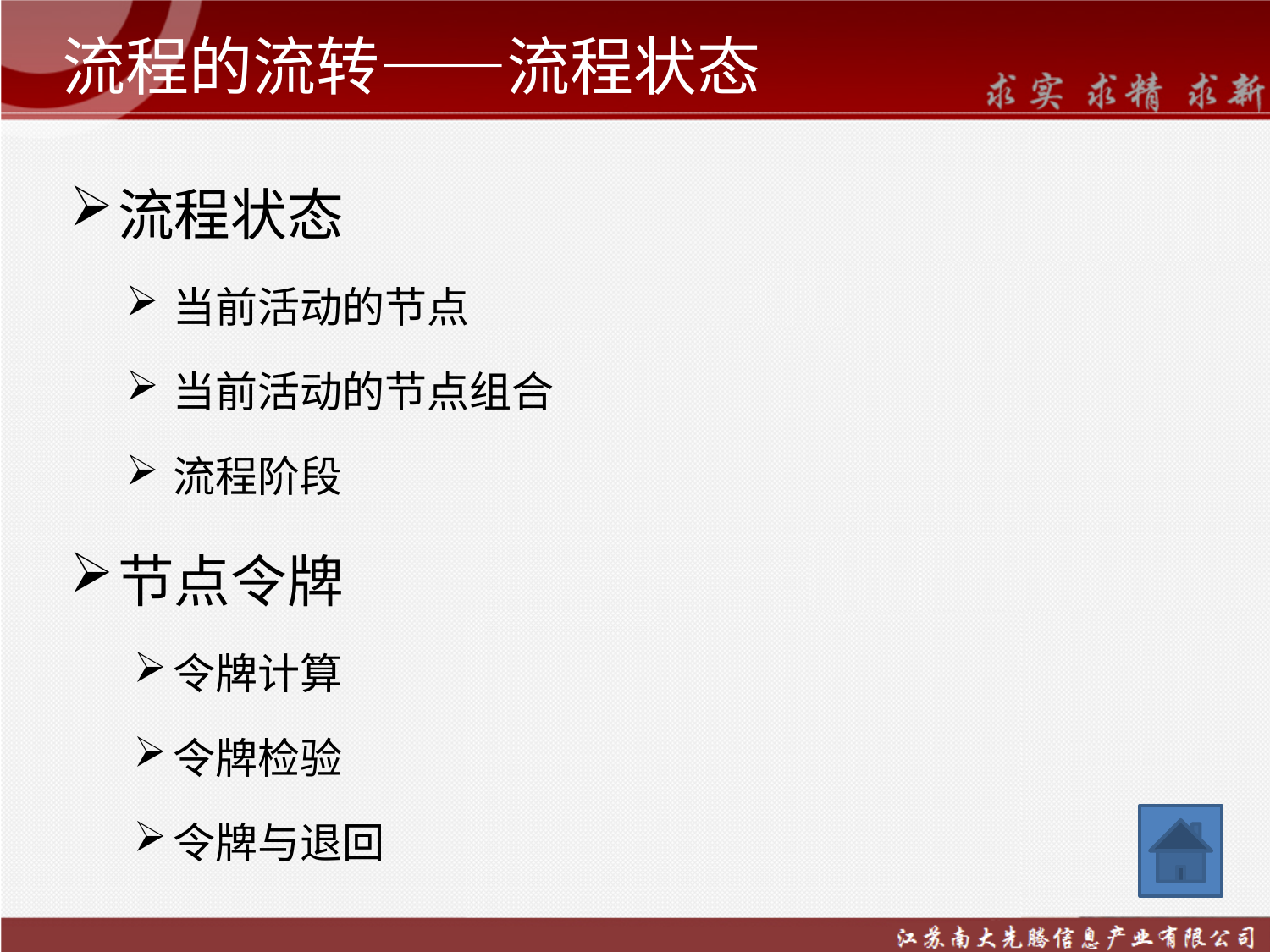

# 流程的流转——流程状态
流程状态
当前活动的节点
当前活动的节点组合
流程阶段
节点令牌
令牌计算
令牌检验
令牌与退回